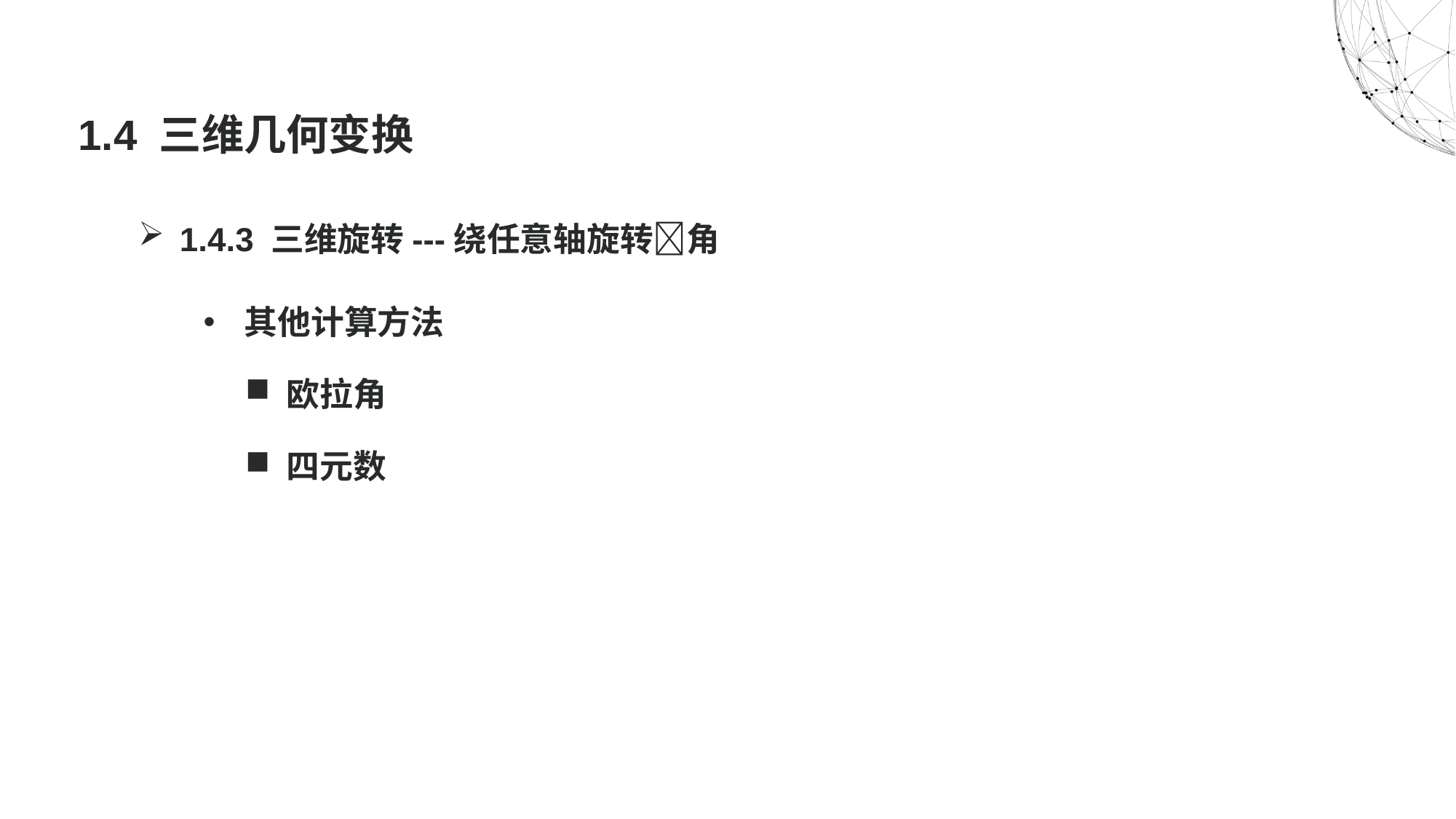

# 1.4 三维几何变换
1.4.3 三维旋转---绕任意轴旋转θ角
其他计算方法
欧拉角
四元数